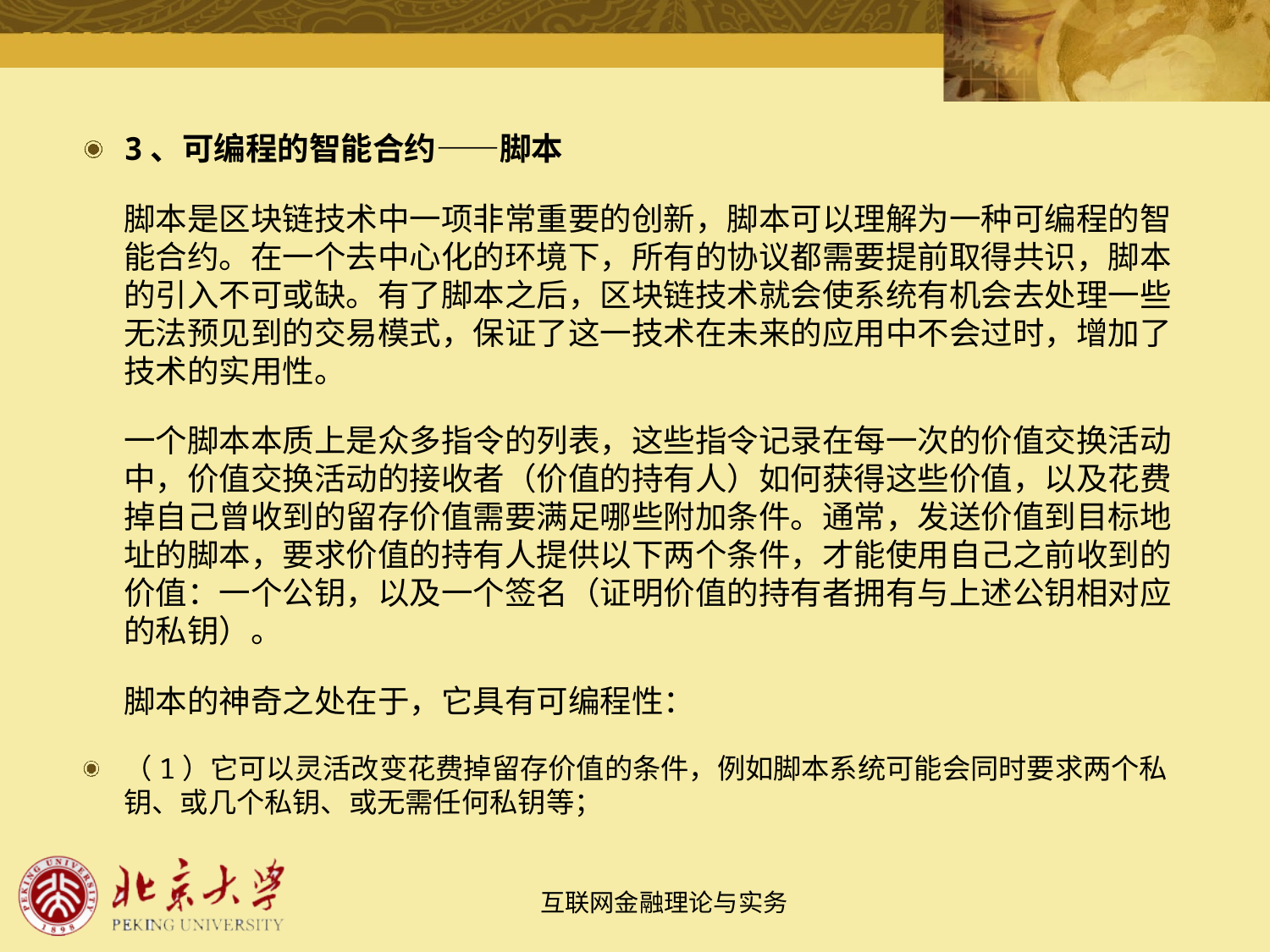

3、可编程的智能合约——脚本
脚本是区块链技术中一项非常重要的创新，脚本可以理解为一种可编程的智能合约。在一个去中心化的环境下，所有的协议都需要提前取得共识，脚本的引入不可或缺。有了脚本之后，区块链技术就会使系统有机会去处理一些无法预见到的交易模式，保证了这一技术在未来的应用中不会过时，增加了技术的实用性。
一个脚本本质上是众多指令的列表，这些指令记录在每一次的价值交换活动中，价值交换活动的接收者（价值的持有人）如何获得这些价值，以及花费掉自己曾收到的留存价值需要满足哪些附加条件。通常，发送价值到目标地址的脚本，要求价值的持有人提供以下两个条件，才能使用自己之前收到的价值：一个公钥，以及一个签名（证明价值的持有者拥有与上述公钥相对应的私钥）。
脚本的神奇之处在于，它具有可编程性：
（1）它可以灵活改变花费掉留存价值的条件，例如脚本系统可能会同时要求两个私钥、或几个私钥、或无需任何私钥等；